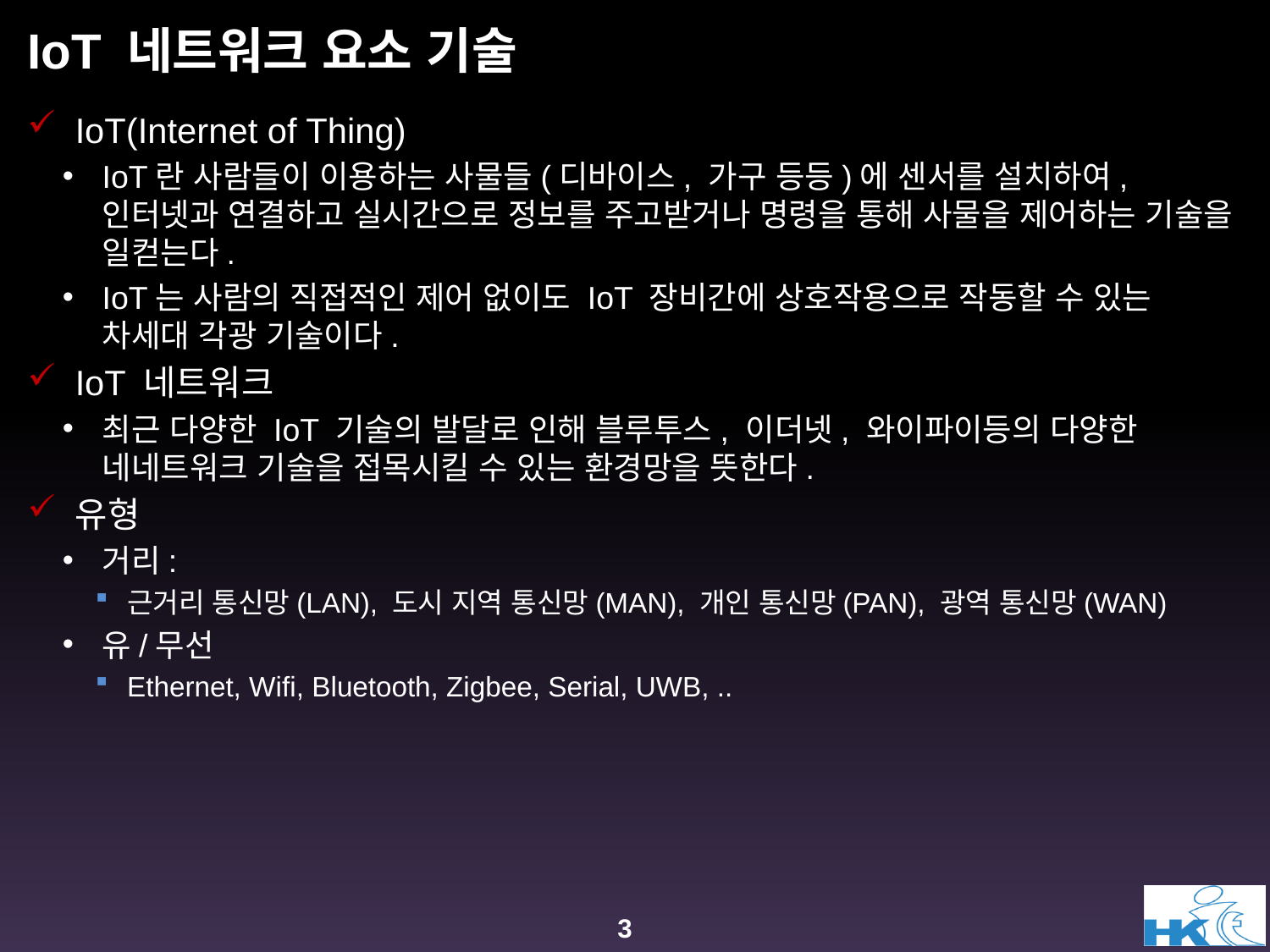

# IoT 네트워크 요소 기술
IoT(Internet of Thing)
IoT란 사람들이 이용하는 사물들(디바이스, 가구 등등)에 센서를 설치하여, 인터넷과 연결하고 실시간으로 정보를 주고받거나 명령을 통해 사물을 제어하는 기술을 일컫는다.
IoT는 사람의 직접적인 제어 없이도 IoT 장비간에 상호작용으로 작동할 수 있는 차세대 각광 기술이다.
IoT 네트워크
최근 다양한 IoT 기술의 발달로 인해 블루투스, 이더넷, 와이파이등의 다양한 네네트워크 기술을 접목시킬 수 있는 환경망을 뜻한다.
유형
거리:
근거리 통신망(LAN), 도시 지역 통신망(MAN), 개인 통신망(PAN), 광역 통신망(WAN)
유/무선
Ethernet, Wifi, Bluetooth, Zigbee, Serial, UWB, ..
3